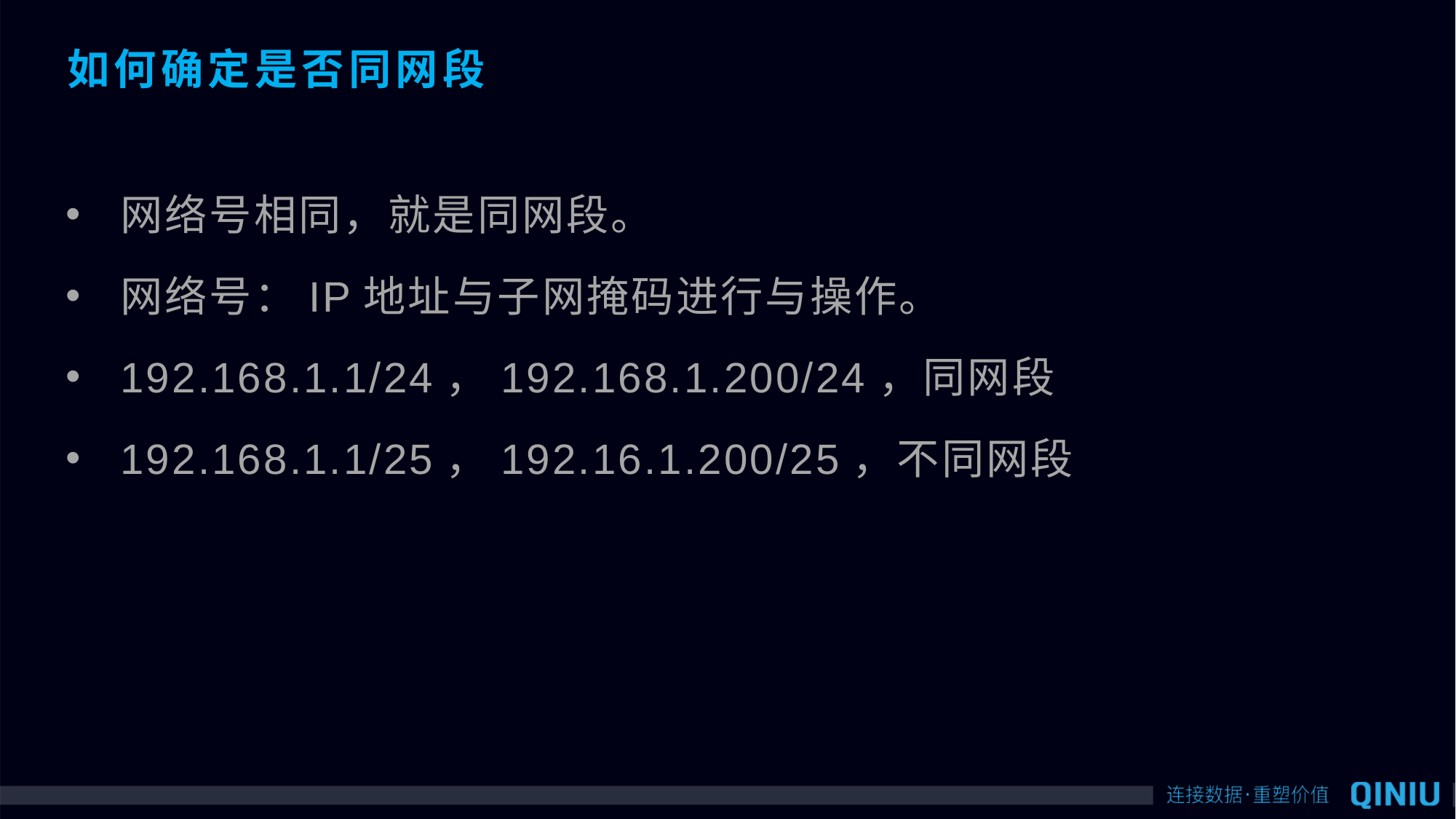

# 如何确定是否同网段
网络号相同，就是同网段。
网络号：IP地址与子网掩码进行与操作。
192.168.1.1/24，192.168.1.200/24，同网段
192.168.1.1/25，192.16.1.200/25，不同网段